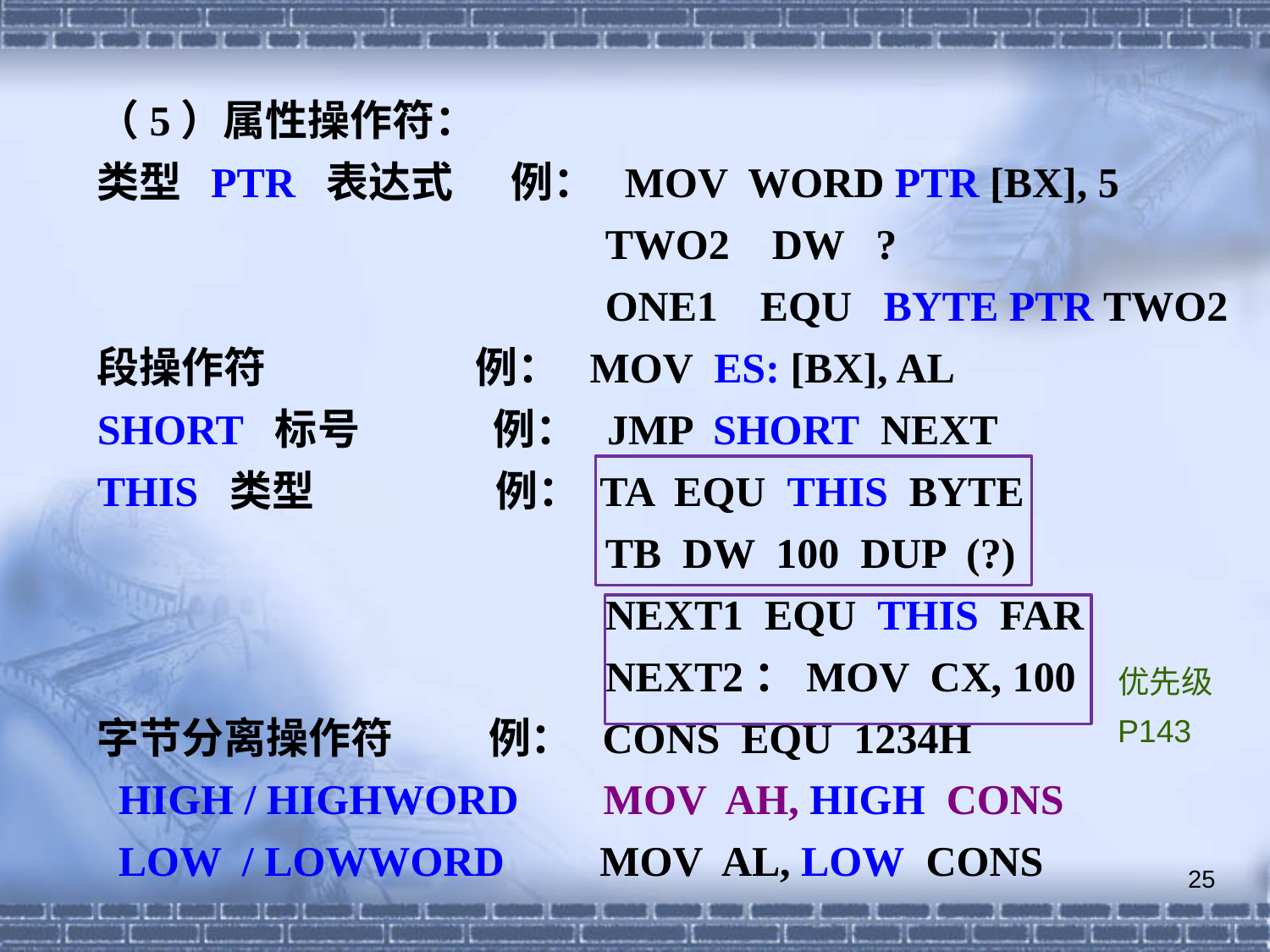

（5）属性操作符：
类型  PTR  表达式      例：  MOV  WORD PTR [BX], 5
                            		TWO2    DW   ?
                             		ONE1    EQU   BYTE PTR TWO2
段操作符                      例：  MOV  ES: [BX], AL
SHORT  标号              例：  JMP  SHORT  NEXT
THIS  类型                   例： TA  EQU  THIS  BYTE
                                                TB  DW  100  DUP  (?)
                                                NEXT1  EQU  THIS  FAR
                                                NEXT2：MOV  CX, 100
字节分离操作符          例：  CONS  EQU  1234H
  HIGH / HIGHWORD        MOV  AH, HIGH  CONS
  LOW  / LOWWORD         MOV  AL, LOW  CONS

优先级
P143
25